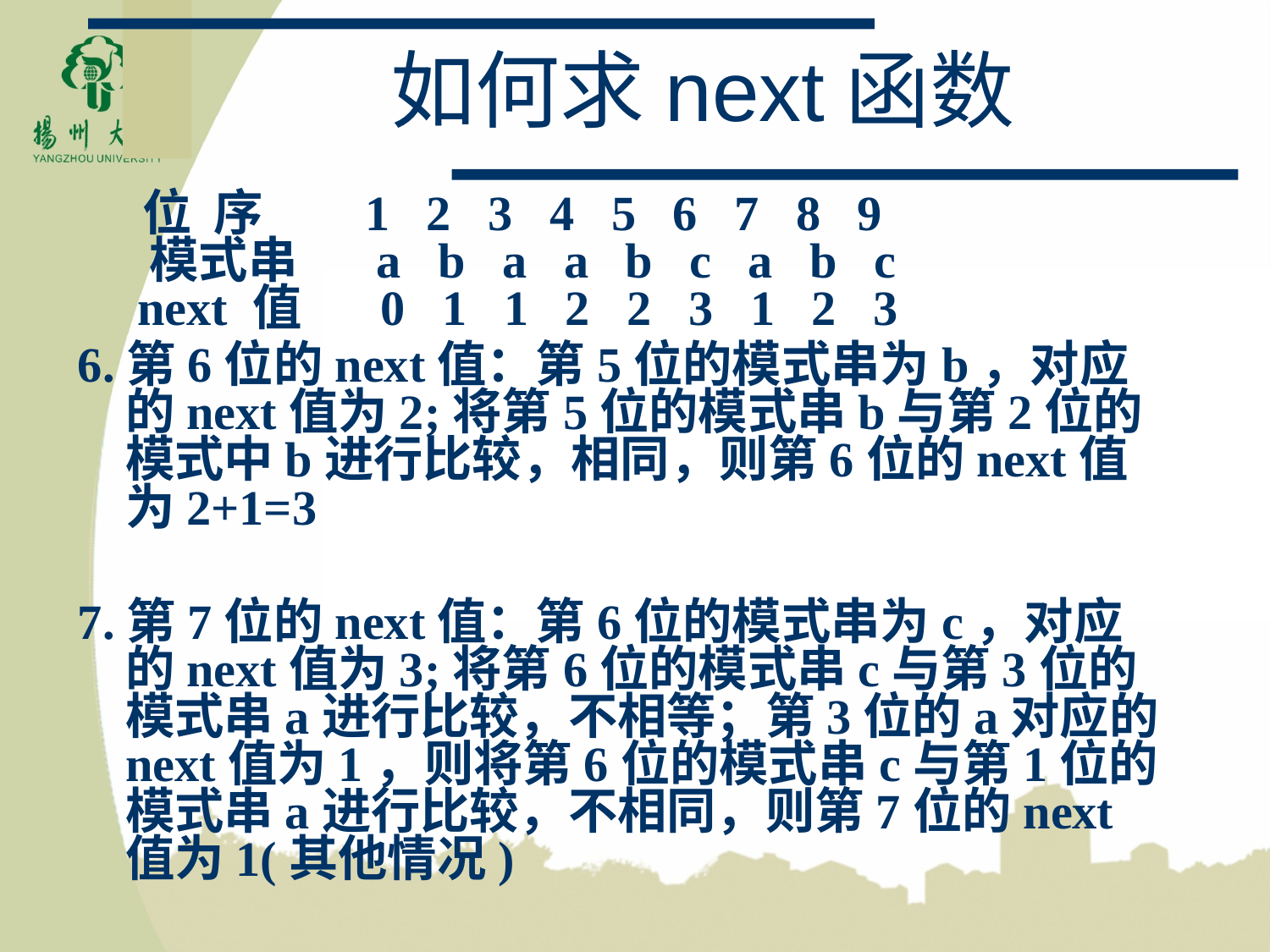

# 如何求next函数
       位  序        1   2   3   4   5   6   7   8   9   
 模式串      a   b   a   a   b   c   a   b   c   
 next 值      0   1   1   2   2   3   1   2   3
6.第6位的next值：第5位的模式串为b，对应的next值为2;将第5位的模式串b与第2位的模式中b进行比较，相同，则第6位的next值为2+1=3

7.第7位的next值：第6位的模式串为c，对应的next值为3;将第6位的模式串c与第3位的模式串a进行比较，不相等；第3位的a对应的next值为1，则将第6位的模式串c与第1位的模式串a进行比较，不相同，则第7位的next值为1(其他情况)